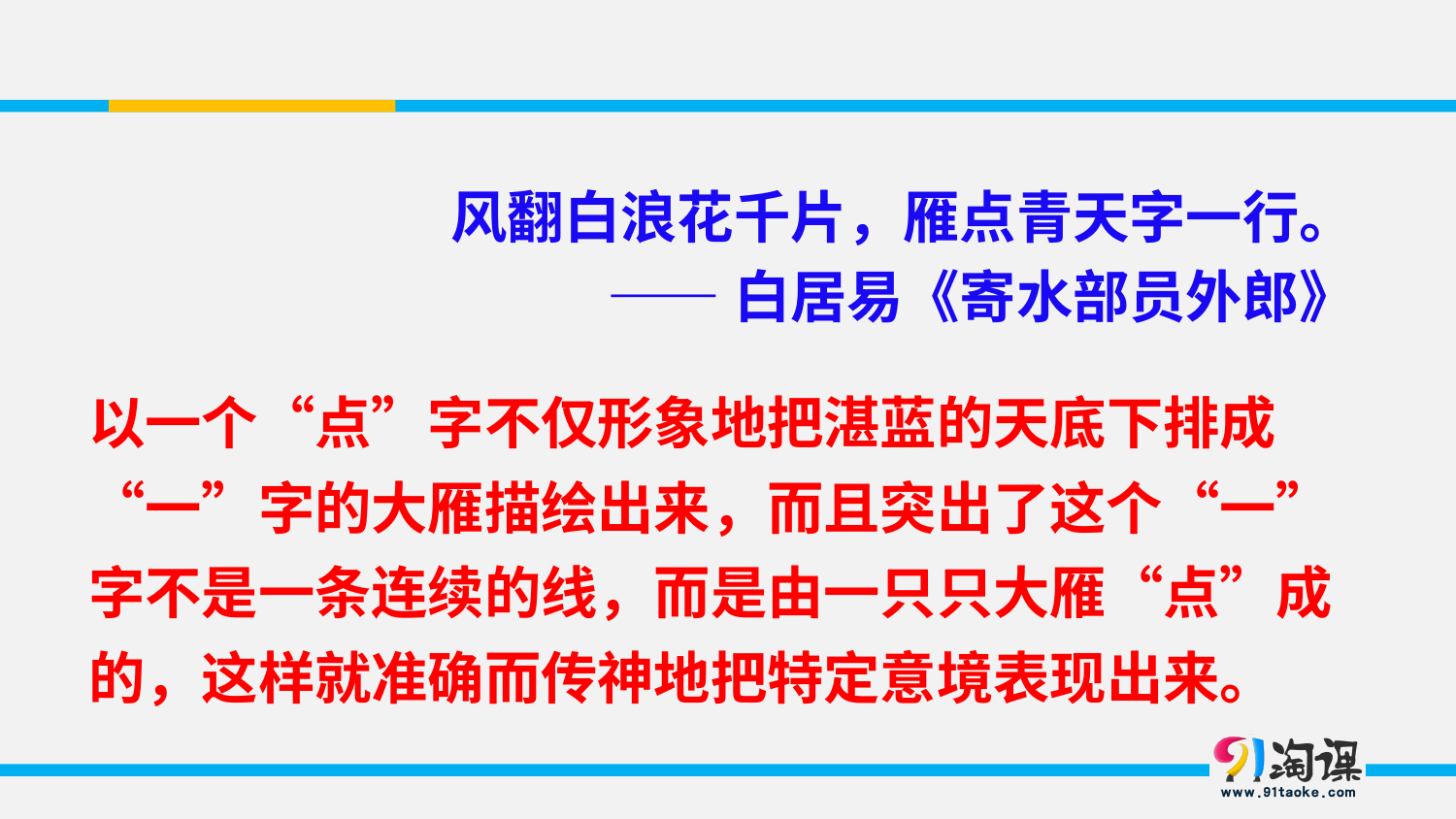

风翻白浪花千片，雁点青天字一行。
                  ——白居易《寄水部员外郎》
以一个“点”字不仅形象地把湛蓝的天底下排成“一”字的大雁描绘出来，而且突出了这个“一”字不是一条连续的线，而是由一只只大雁“点”成的，这样就准确而传神地把特定意境表现出来。